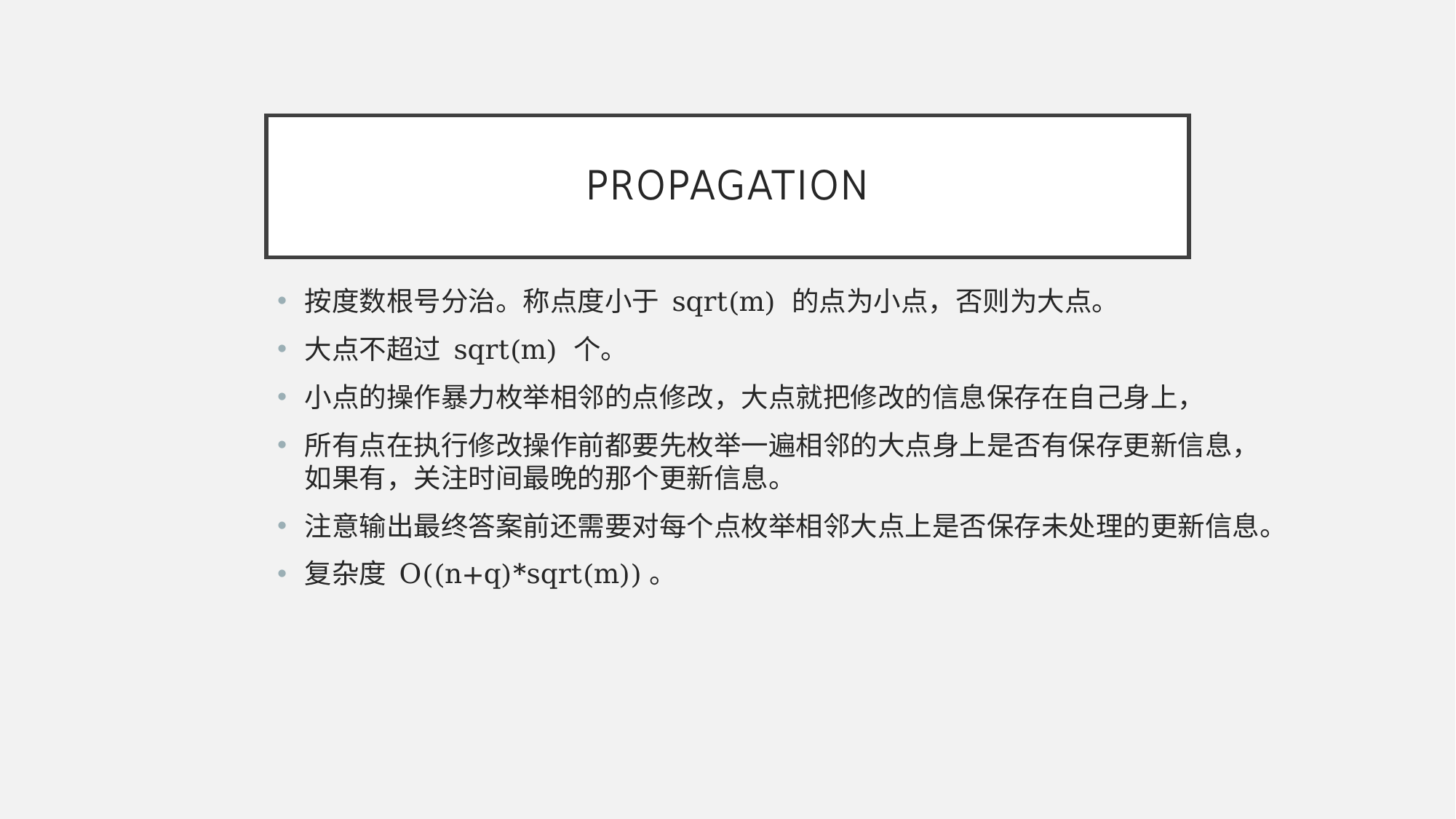

# PROPAGATION
按度数根号分治。称点度小于 sqrt(m) 的点为小点，否则为大点。
大点不超过 sqrt(m) 个。
小点的操作暴力枚举相邻的点修改，大点就把修改的信息保存在自己身上，
所有点在执行修改操作前都要先枚举一遍相邻的大点身上是否有保存更新信息，如果有，关注时间最晚的那个更新信息。
注意输出最终答案前还需要对每个点枚举相邻大点上是否保存未处理的更新信息。
复杂度 O((n+q)*sqrt(m))。